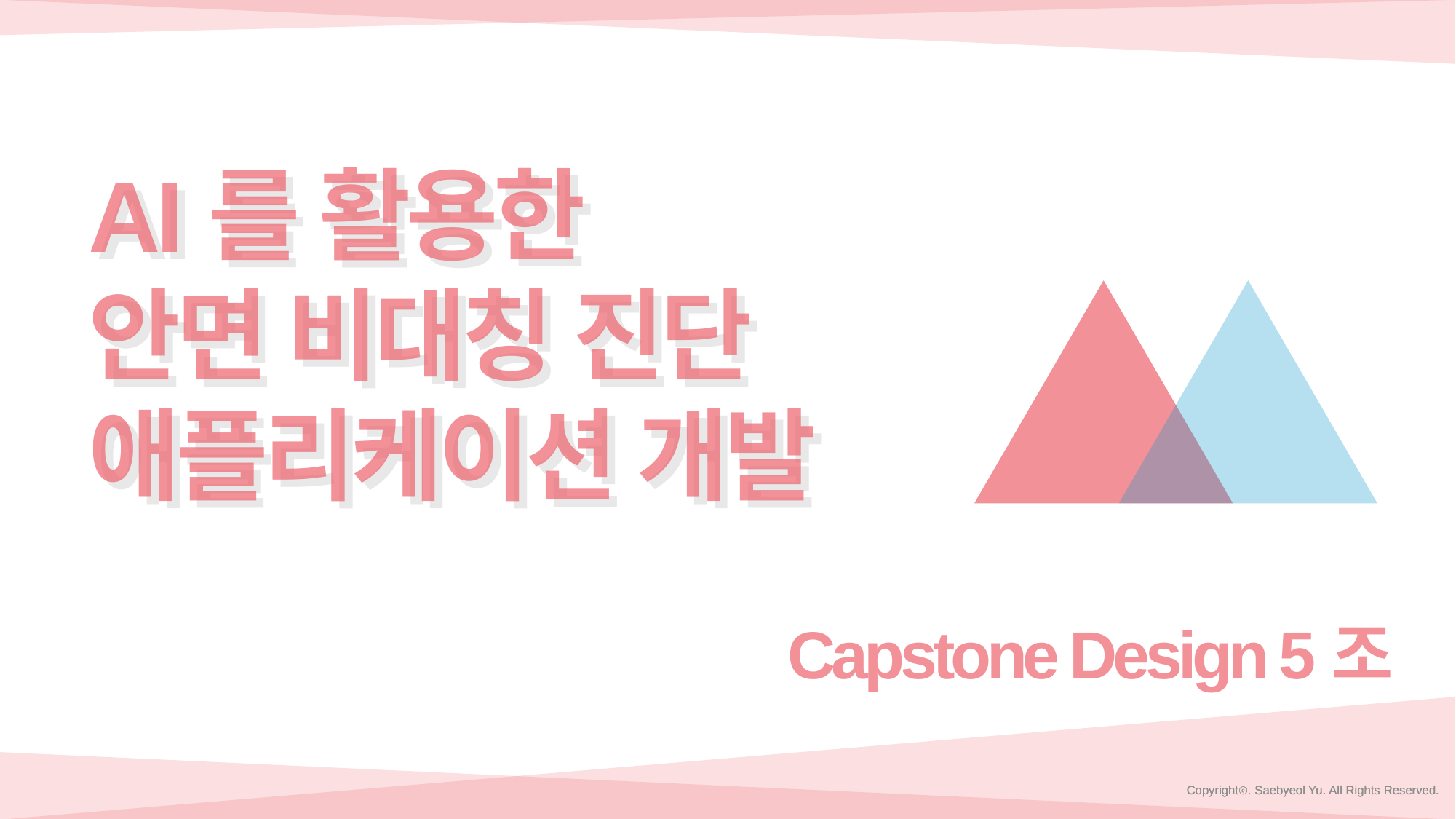

AI를 활용한
안면 비대칭 진단
애플리케이션 개발
AI를 활용한
안면 비대칭 진단
애플리케이션 개발

Capstone Design 5조
Copyrightⓒ. Saebyeol Yu. All Rights Reserved.